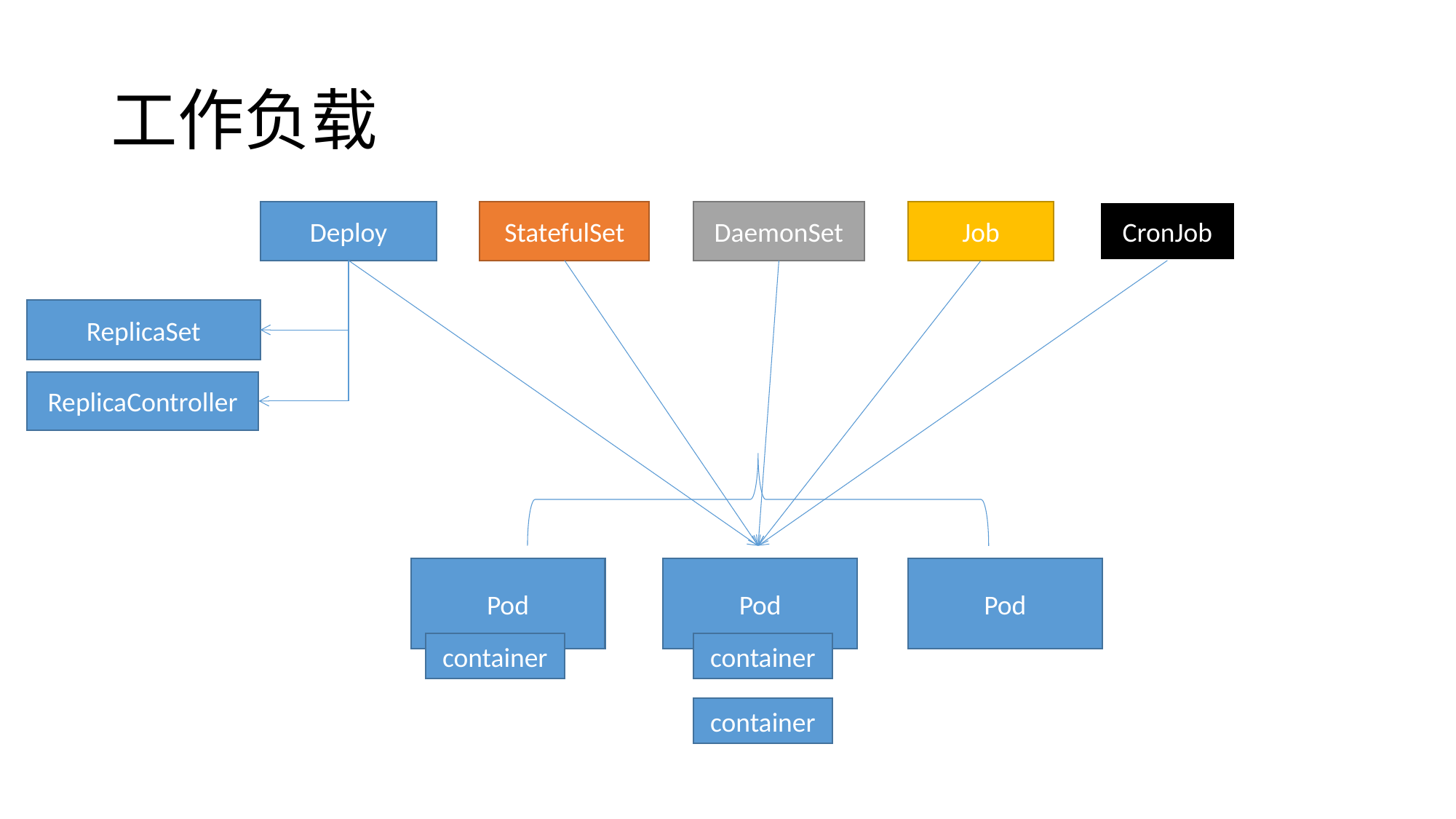

# 工作负载
Deploy
StatefulSet
DaemonSet
Job
CronJob

ReplicaSet
ReplicaController
Pod
Pod
Pod
container
container
container